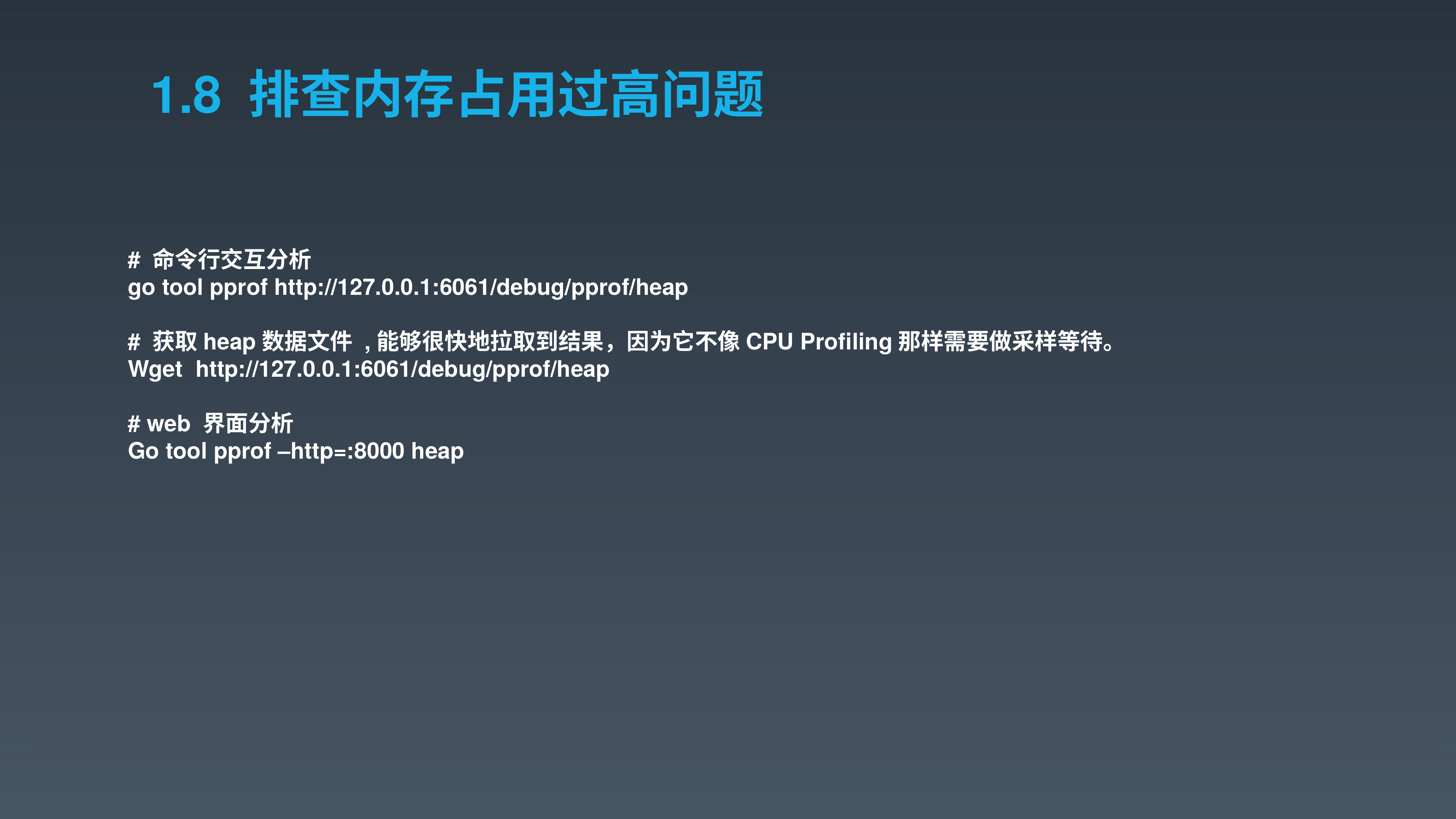

# 1.8 排查内存占用过高问题
# 命令行交互分析
go tool pprof http://127.0.0.1:6061/debug/pprof/heap

# 获取heap数据文件 ,能够很快地拉取到结果，因为它不像CPU Profiling那样需要做采样等待。
Wget  http://127.0.0.1:6061/debug/pprof/heap

# web 界面分析
Go tool pprof –http=:8000 heap